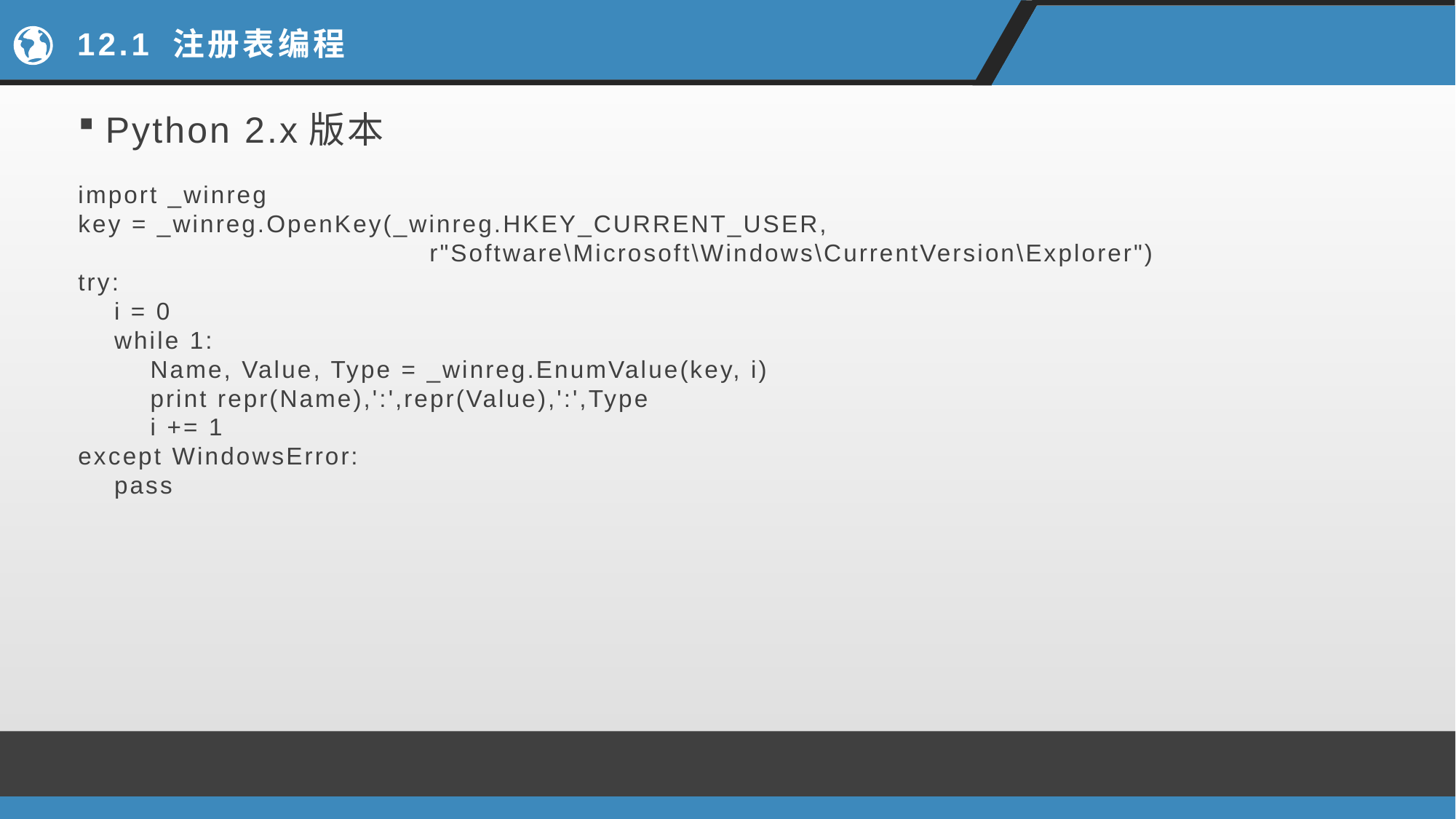

# 12.1 注册表编程

Python 2.x版本

import _winreg
key = _winreg.OpenKey(_winreg.HKEY_CURRENT_USER,
                                       r"Software\Microsoft\Windows\CurrentVersion\Explorer")
try:
    i = 0
    while 1:
        Name, Value, Type = _winreg.EnumValue(key, i)
        print repr(Name),':',repr(Value),':',Type
        i += 1
except WindowsError:
    pass